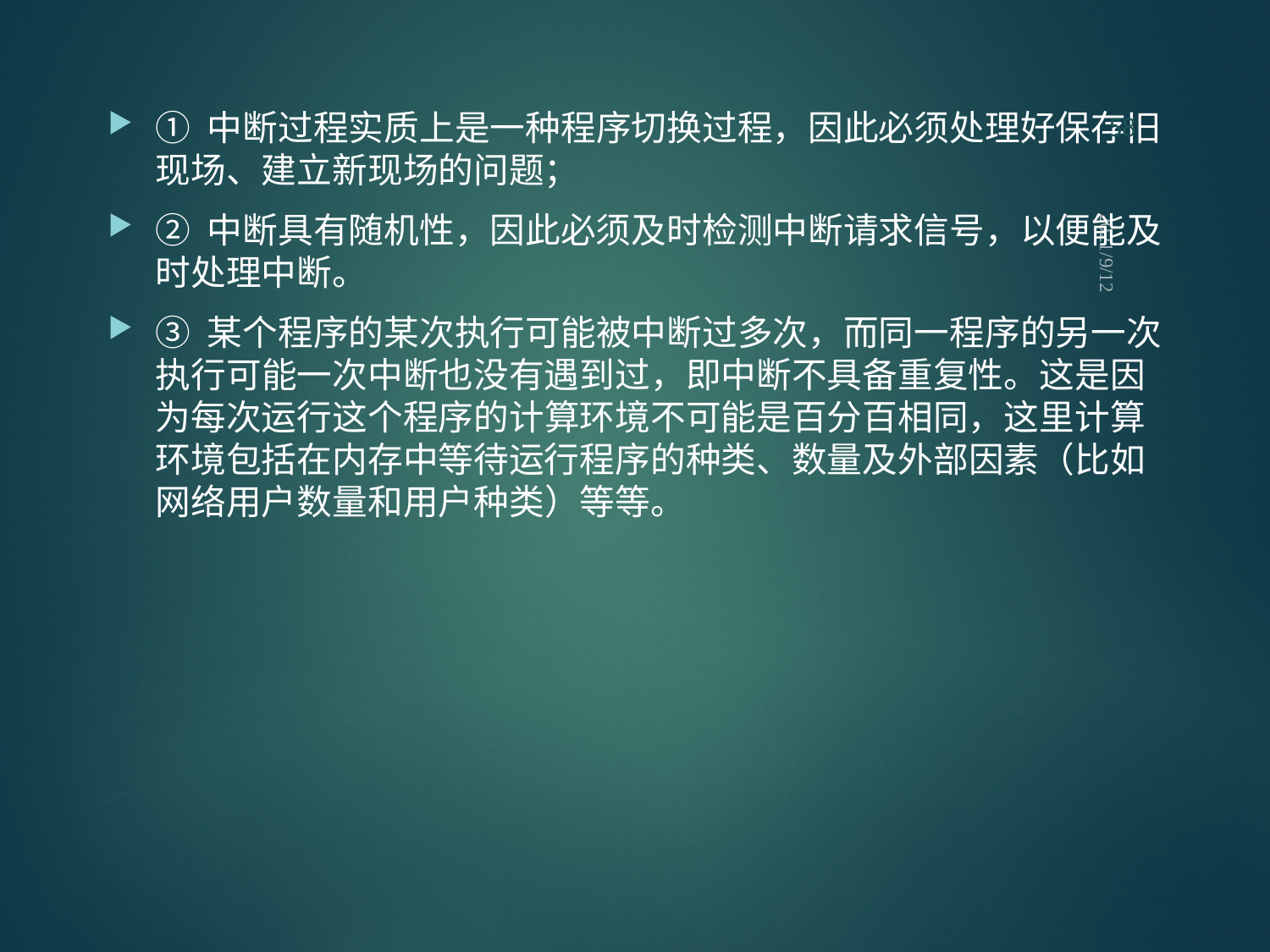

58
① 中断过程实质上是一种程序切换过程，因此必须处理好保存旧现场、建立新现场的问题；
② 中断具有随机性，因此必须及时检测中断请求信号，以便能及时处理中断。
③ 某个程序的某次执行可能被中断过多次，而同一程序的另一次执行可能一次中断也没有遇到过，即中断不具备重复性。这是因为每次运行这个程序的计算环境不可能是百分百相同，这里计算环境包括在内存中等待运行程序的种类、数量及外部因素（比如网络用户数量和用户种类）等等。
2021/9/12